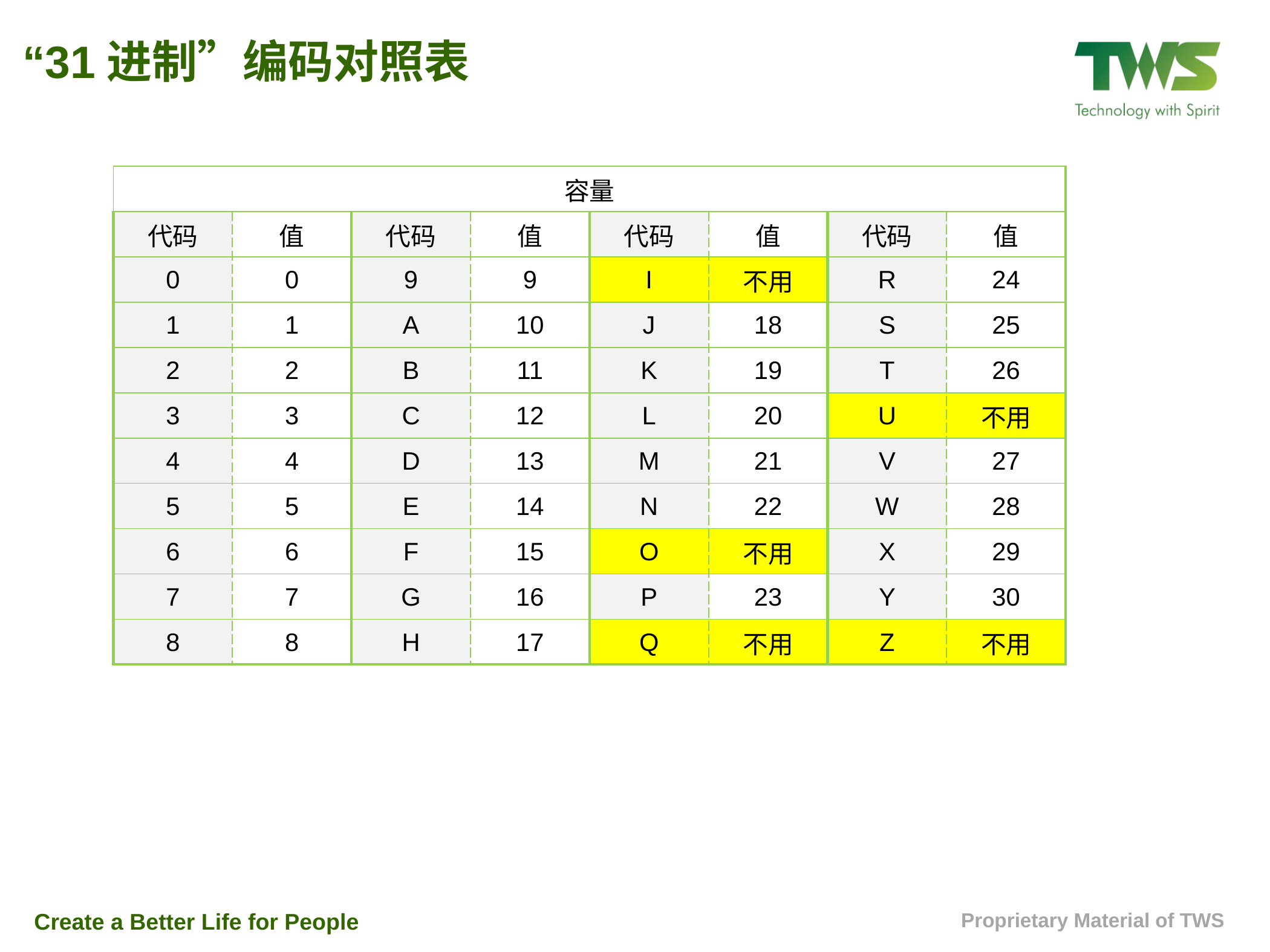

“31进制”编码对照表
| 容量 |  |  |  |  |  |  |  |
| --- | --- | --- | --- | --- | --- | --- | --- |
| 代码 | 值 | 代码 | 值 | 代码 | 值 | 代码 | 值 |
| 0 | 0 | 9 | 9 | I | 不用 | R | 24 |
| 1 | 1 | A | 10 | J | 18 | S | 25 |
| 2 | 2 | B | 11 | K | 19 | T | 26 |
| 3 | 3 | C | 12 | L | 20 | U | 不用 |
| 4 | 4 | D | 13 | M | 21 | V | 27 |
| 5 | 5 | E | 14 | N | 22 | W | 28 |
| 6 | 6 | F | 15 | O | 不用 | X | 29 |
| 7 | 7 | G | 16 | P | 23 | Y | 30 |
| 8 | 8 | H | 17 | Q | 不用 | Z | 不用 |